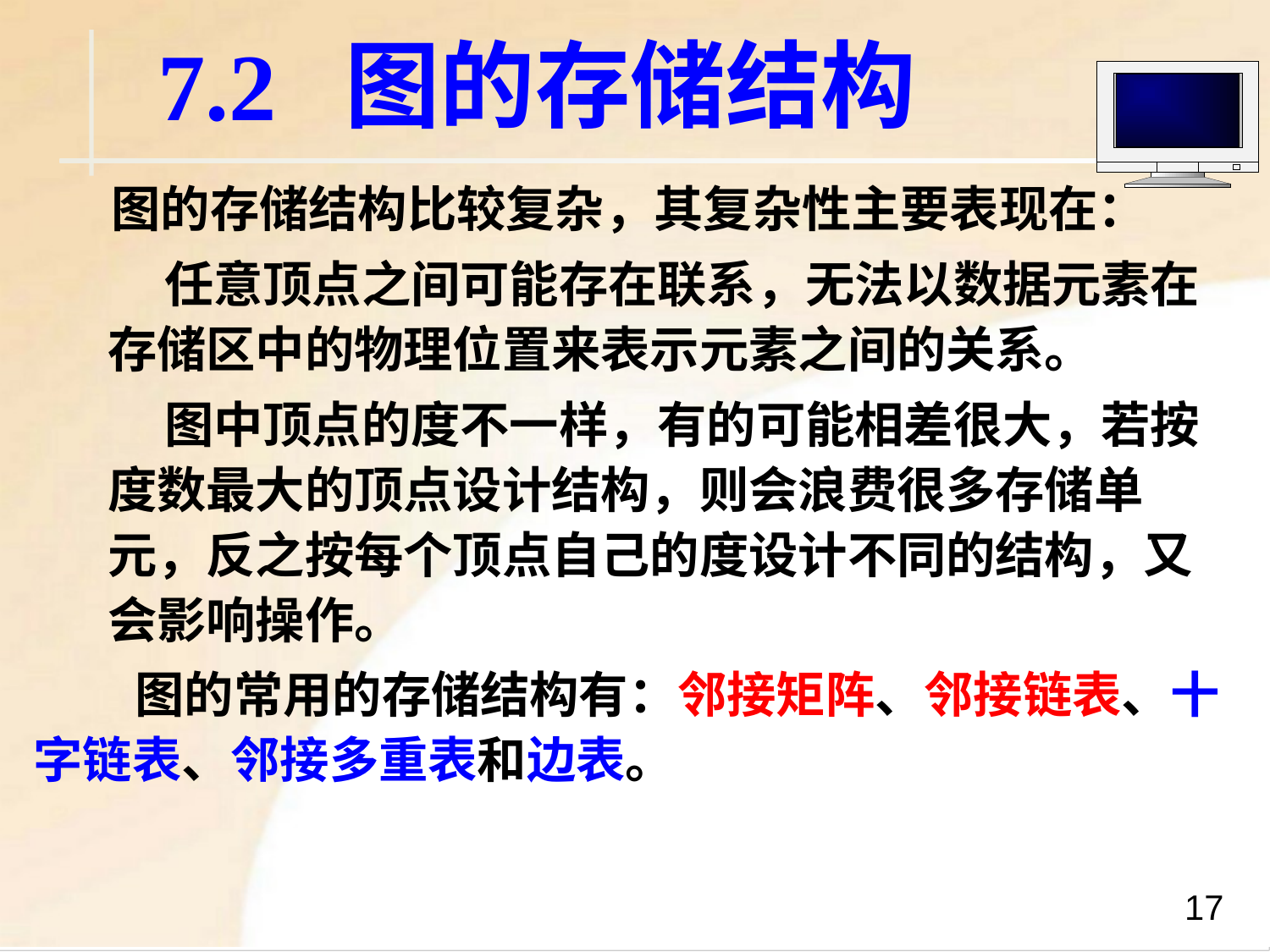

# 7.2  图的存储结构
      图的存储结构比较复杂，其复杂性主要表现在：
    任意顶点之间可能存在联系，无法以数据元素在存储区中的物理位置来表示元素之间的关系。
    图中顶点的度不一样，有的可能相差很大，若按度数最大的顶点设计结构，则会浪费很多存储单元，反之按每个顶点自己的度设计不同的结构，又会影响操作。
        图的常用的存储结构有：邻接矩阵、邻接链表、十字链表、邻接多重表和边表。